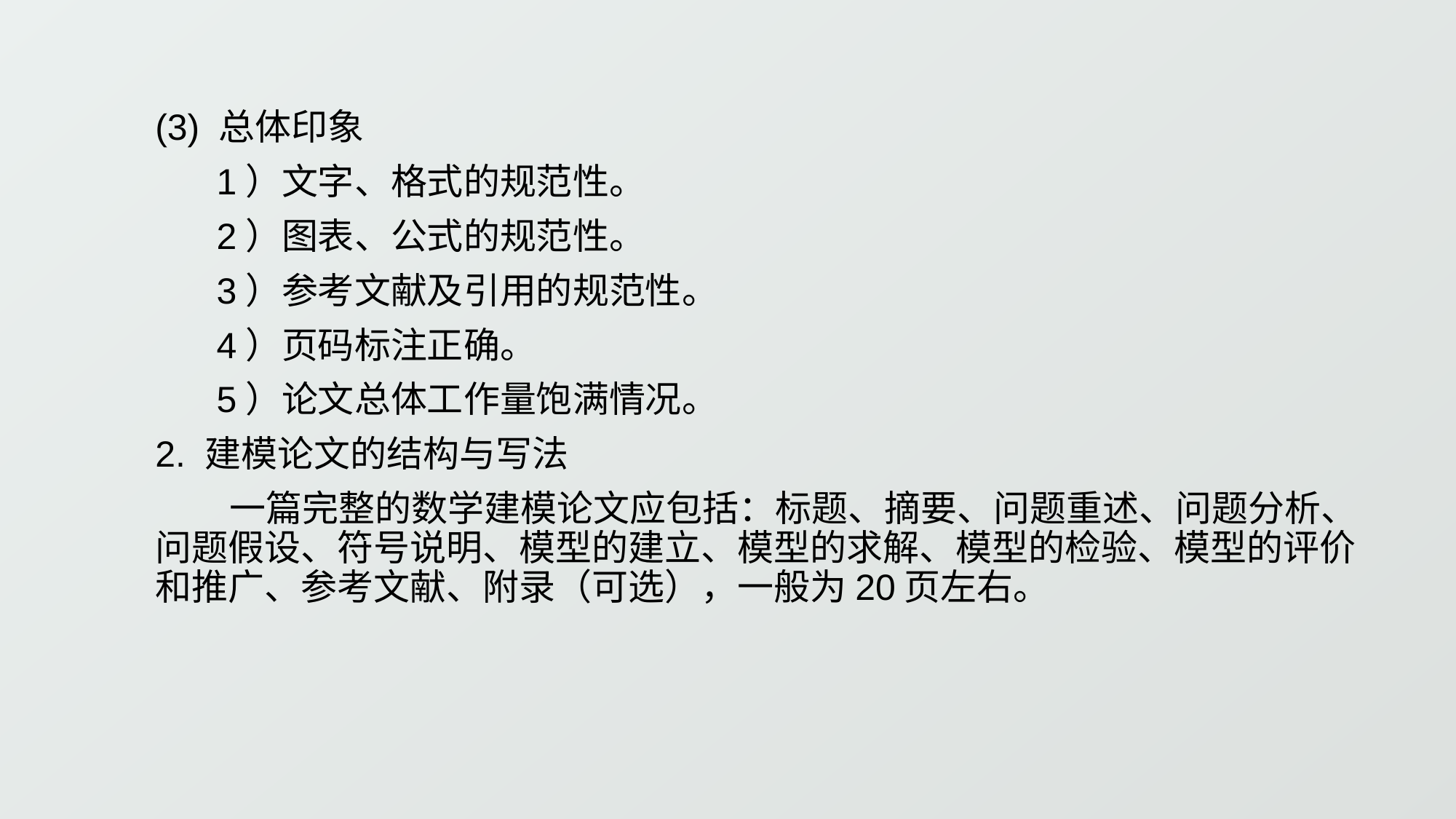

(3) 总体印象
      1）文字、格式的规范性。
      2）图表、公式的规范性。
      3）参考文献及引用的规范性。
      4）页码标注正确。
      5）论文总体工作量饱满情况。
2. 建模论文的结构与写法
        一篇完整的数学建模论文应包括：标题、摘要、问题重述、问题分析、问题假设、符号说明、模型的建立、模型的求解、模型的检验、模型的评价和推广、参考文献、附录（可选），一般为20页左右。